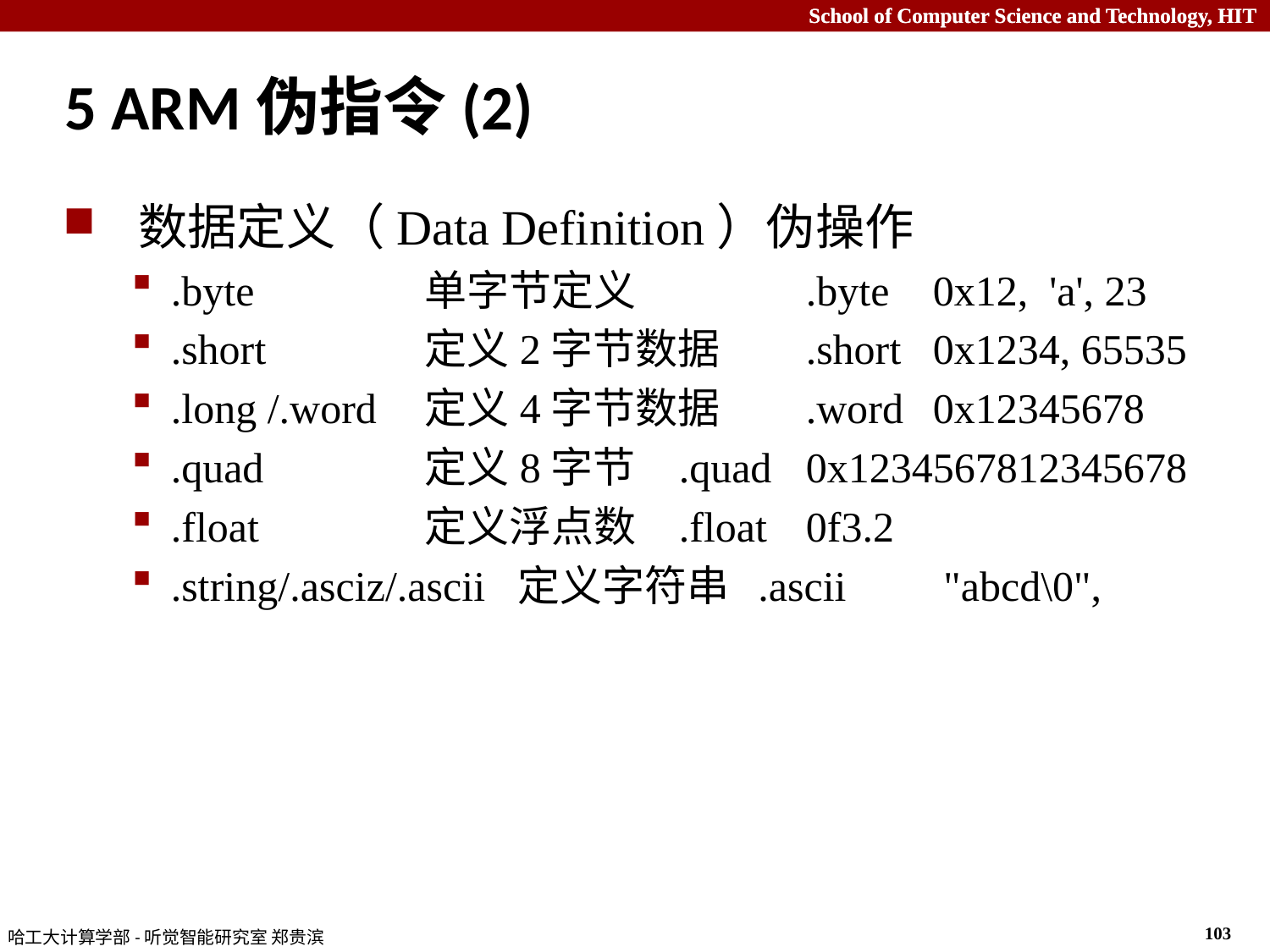

# 5 ARM伪指令(2)
 数据定义（Data Definition）伪操作
.byte 		单字节定义		.byte	0x12,  'a', 23
.short		定义2字节数据	.short	0x1234, 65535
.long /.word	定义4字节数据 	.word	0x12345678
.quad		定义8字节	.quad	0x1234567812345678
.float 		定义浮点数	.float	0f3.2
.string/.asciz/.ascii  定义字符串  .ascii	 "abcd\0",